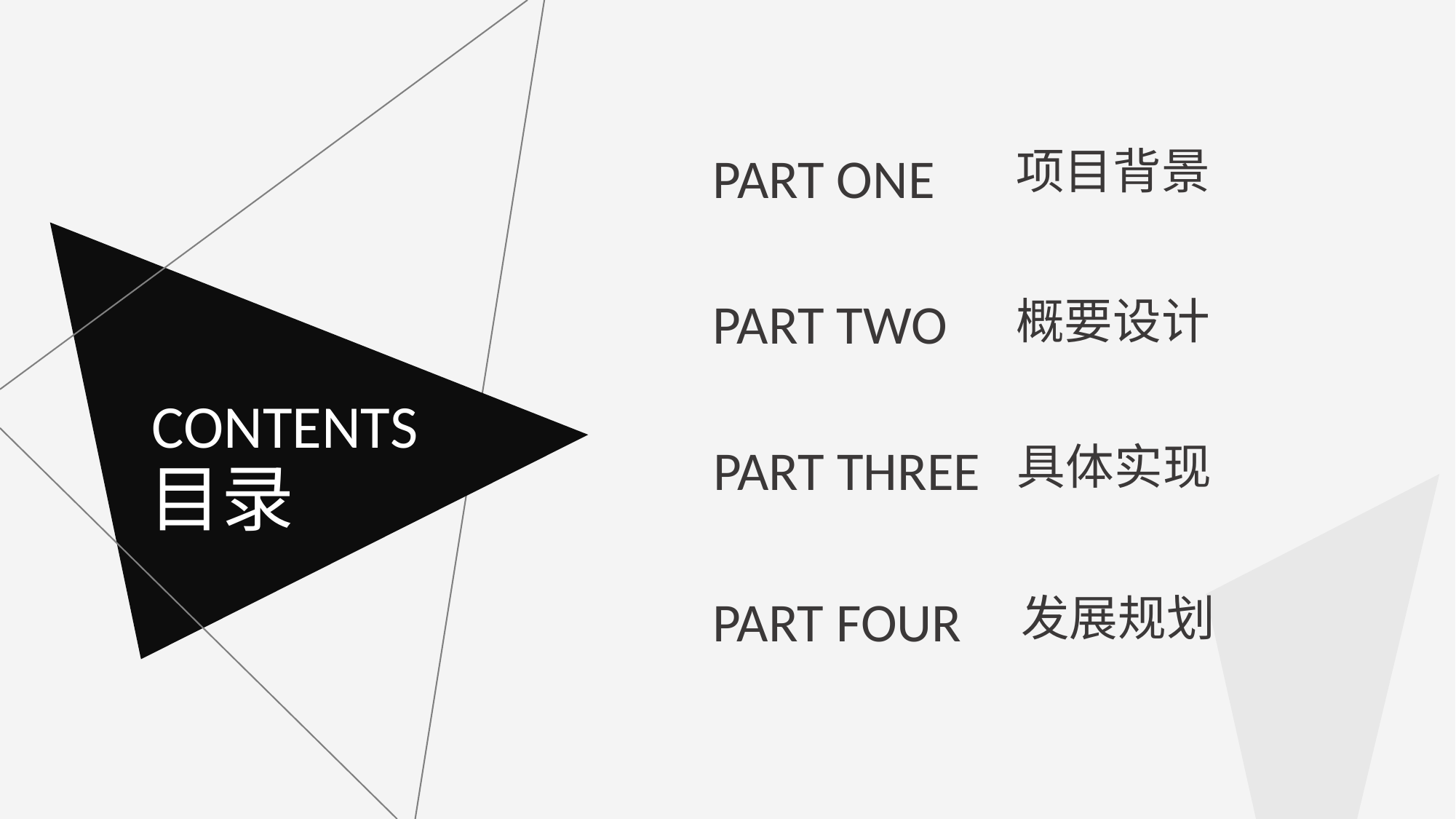

项目背景
PART ONE

PART TWO
概要设计
CONTENTS
PART THREE
具体实现
目录

PART FOUR
发展规划